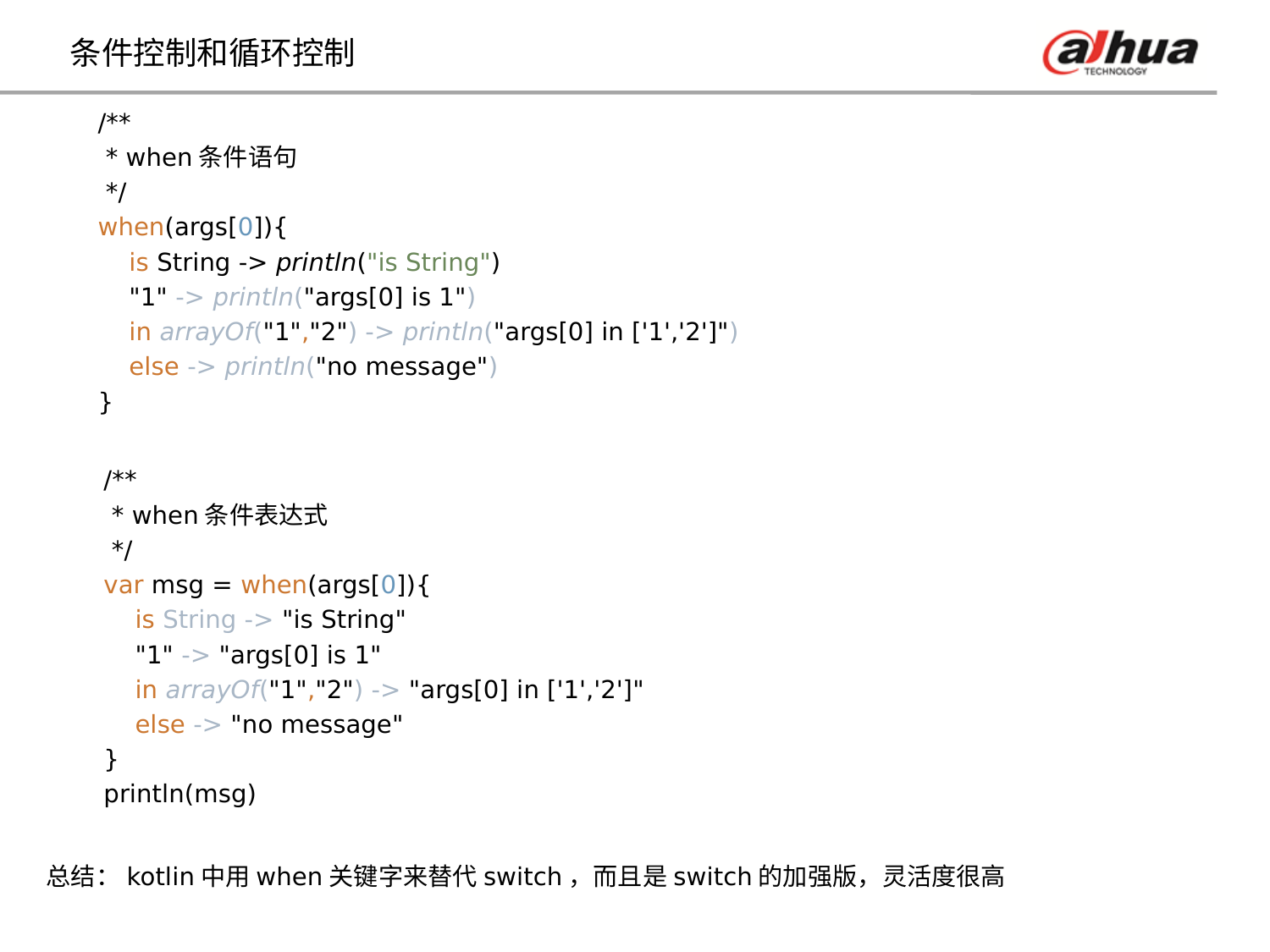

# 条件控制和循环控制
/**
 * when条件语句
 */
when(args[0]){
    is String -> println("is String")
    "1" -> println("args[0] is 1")
    in arrayOf("1","2") -> println("args[0] in ['1','2']")
    else -> println("no message")
}
/**
 * when条件表达式
 */
var msg = when(args[0]){
    is String -> "is String"
    "1" -> "args[0] is 1"
    in arrayOf("1","2") -> "args[0] in ['1','2']"
    else -> "no message"
}
println(msg)
总结：kotlin中用when关键字来替代switch，而且是switch的加强版，灵活度很高